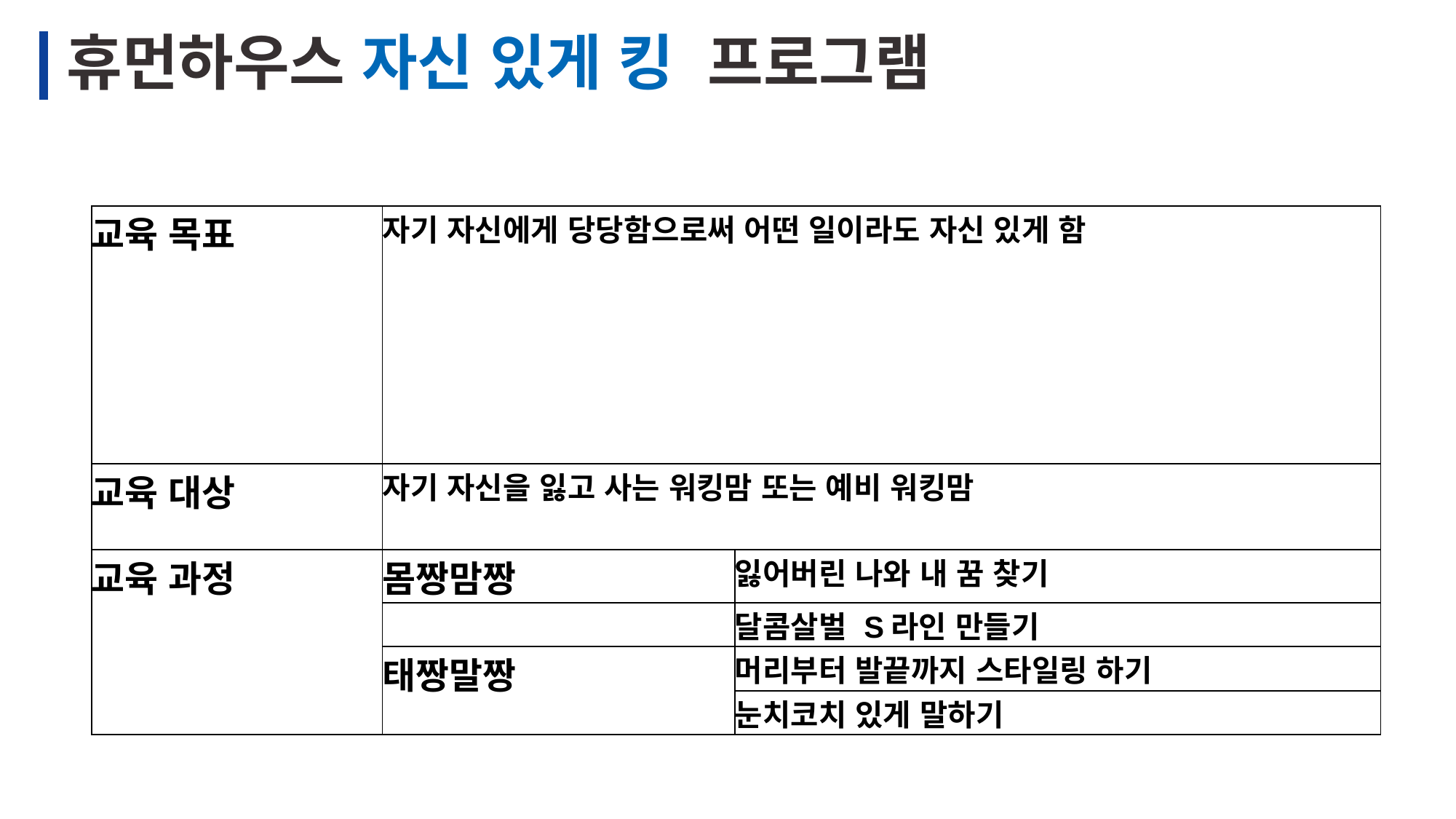

# 휴먼하우스 자신 있게 킹  프로그램
| 교육 목표 | 자기 자신에게 당당함으로써 어떤 일이라도 자신 있게 함 |  |
| --- | --- | --- |
| 교육 대상 | 자기 자신을 잃고 사는 워킹맘 또는 예비 워킹맘 |  |
| 교육 과정 | 몸짱맘짱 | 잃어버린 나와 내 꿈 찾기 |
|  |  | 달콤살벌 S라인 만들기 |
|  | 태짱말짱 | 머리부터 발끝까지 스타일링 하기 |
|  |  | 눈치코치 있게 말하기 |